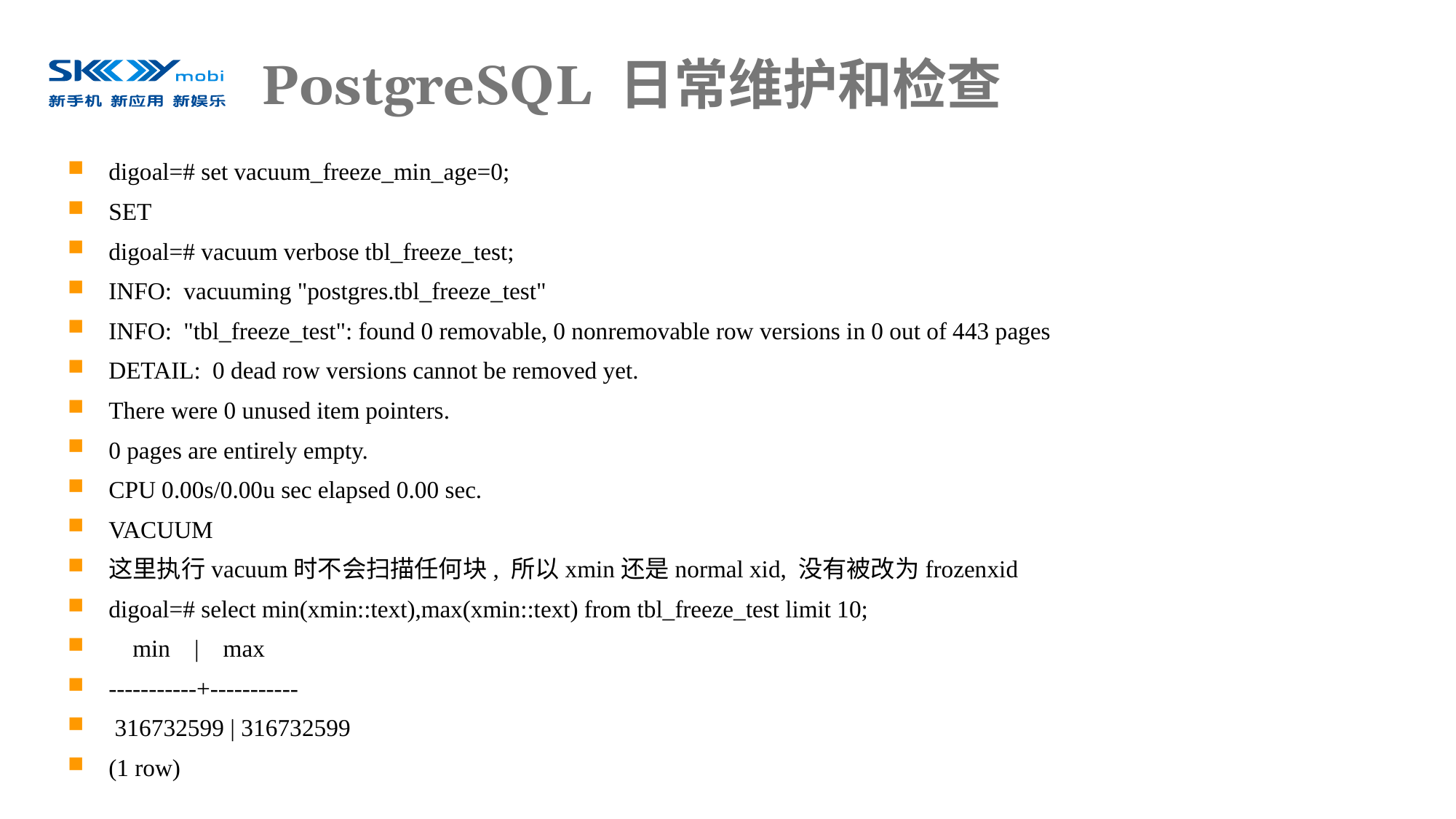

# PostgreSQL 日常维护和检查
digoal=# set vacuum_freeze_min_age=0;
SET
digoal=# vacuum verbose tbl_freeze_test;
INFO:  vacuuming "postgres.tbl_freeze_test"
INFO:  "tbl_freeze_test": found 0 removable, 0 nonremovable row versions in 0 out of 443 pages
DETAIL:  0 dead row versions cannot be removed yet.
There were 0 unused item pointers.
0 pages are entirely empty.
CPU 0.00s/0.00u sec elapsed 0.00 sec.
VACUUM
这里执行vacuum时不会扫描任何块, 所以xmin还是normal xid, 没有被改为frozenxid
digoal=# select min(xmin::text),max(xmin::text) from tbl_freeze_test limit 10;
    min    |    max
-----------+-----------
 316732599 | 316732599
(1 row)